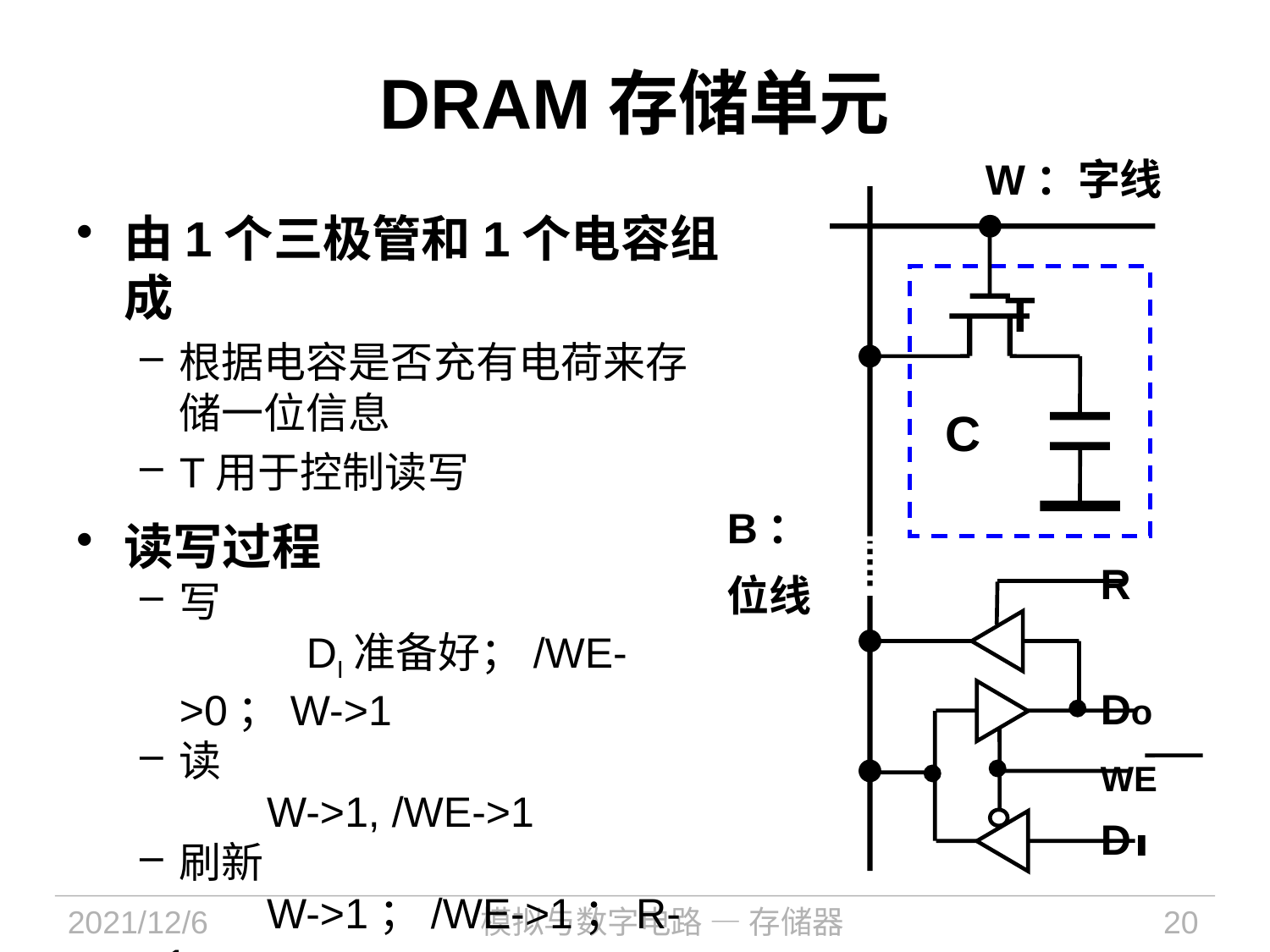

# DRAM存储单元
W：字线

由1个三极管和1个电容组成
根据电容是否充有电荷来存储一位信息
T用于控制读写
读写过程
写
		DI准备好；/WE->0；W->1
读
	W->1, /WE->1
刷新
	W->1；/WE->1；R->1

T

C

B：
位线

R

Do

WE

D I

2021/12/6
模拟与数字电路 — 存储器
20